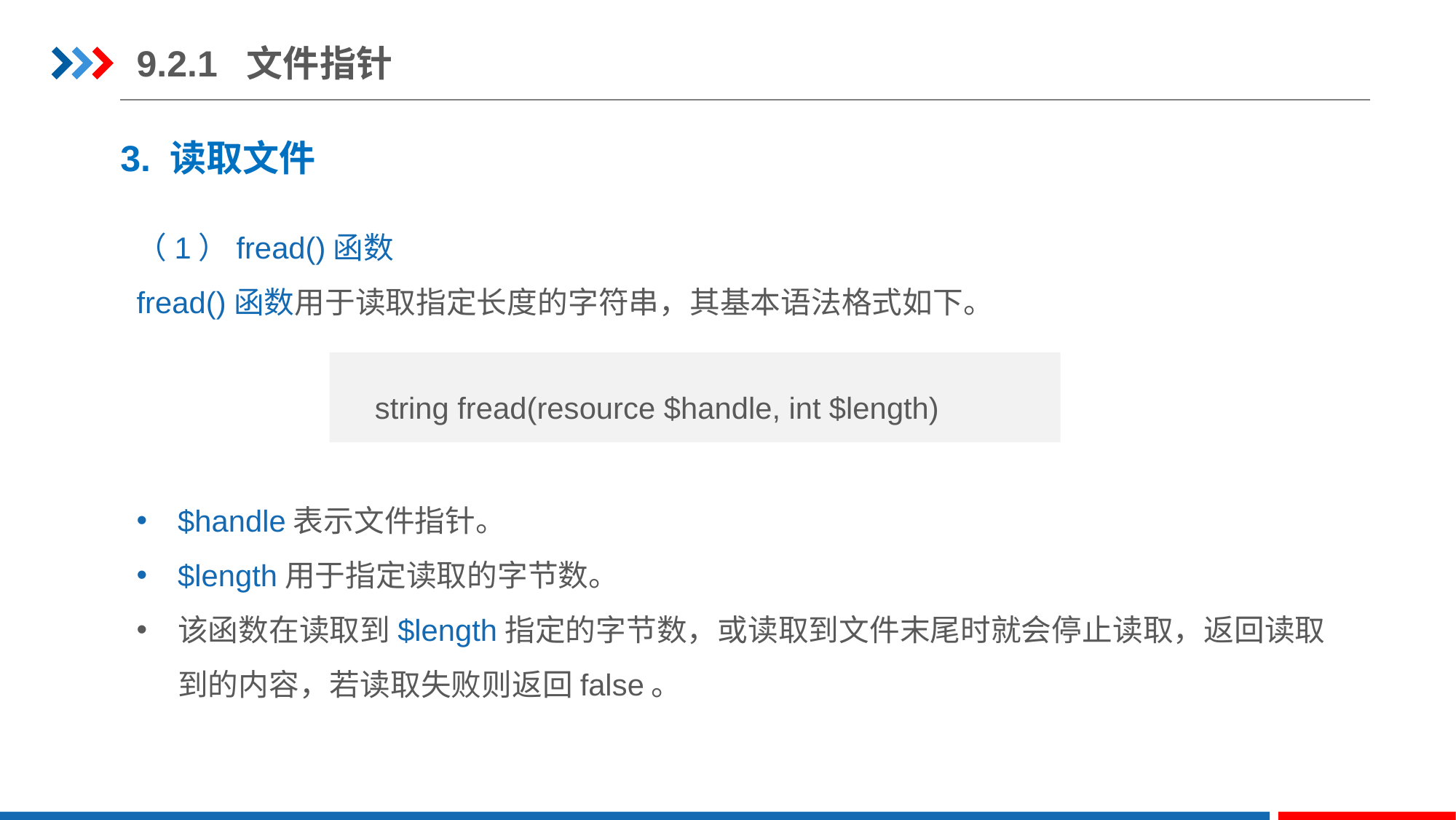

9.2.1  文件指针
3. 读取文件
（1）fread()函数
fread()函数用于读取指定长度的字符串，其基本语法格式如下。

$handle表示文件指针。
$length用于指定读取的字节数。
该函数在读取到$length指定的字节数，或读取到文件末尾时就会停止读取，返回读取到的内容，若读取失败则返回false。

string fread(resource $handle, int $length)